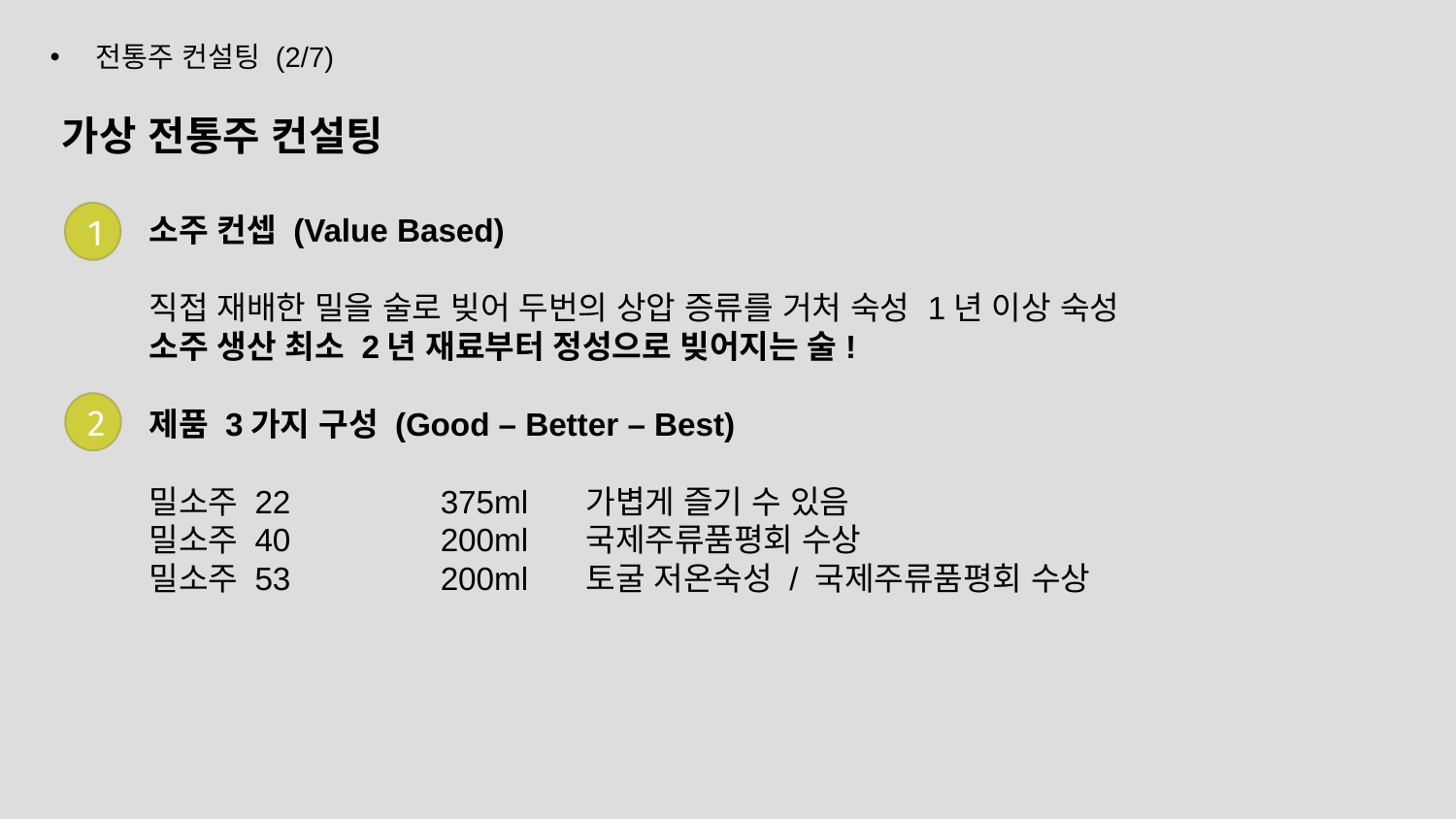

전통주 컨설팅 (2/7)
가상 전통주 컨설팅
1
소주 컨셉 (Value Based)

직접 재배한 밀을 술로 빚어 두번의 상압 증류를 거처 숙성 1년 이상 숙성
소주 생산 최소 2년 재료부터 정성으로 빚어지는 술!

제품 3가지 구성 (Good – Better – Best)

밀소주 22		375ml 	가볍게 즐기 수 있음
밀소주 40 	200ml 	국제주류품평회 수상
밀소주 53		200ml 	토굴 저온숙성 / 국제주류품평회 수상

2